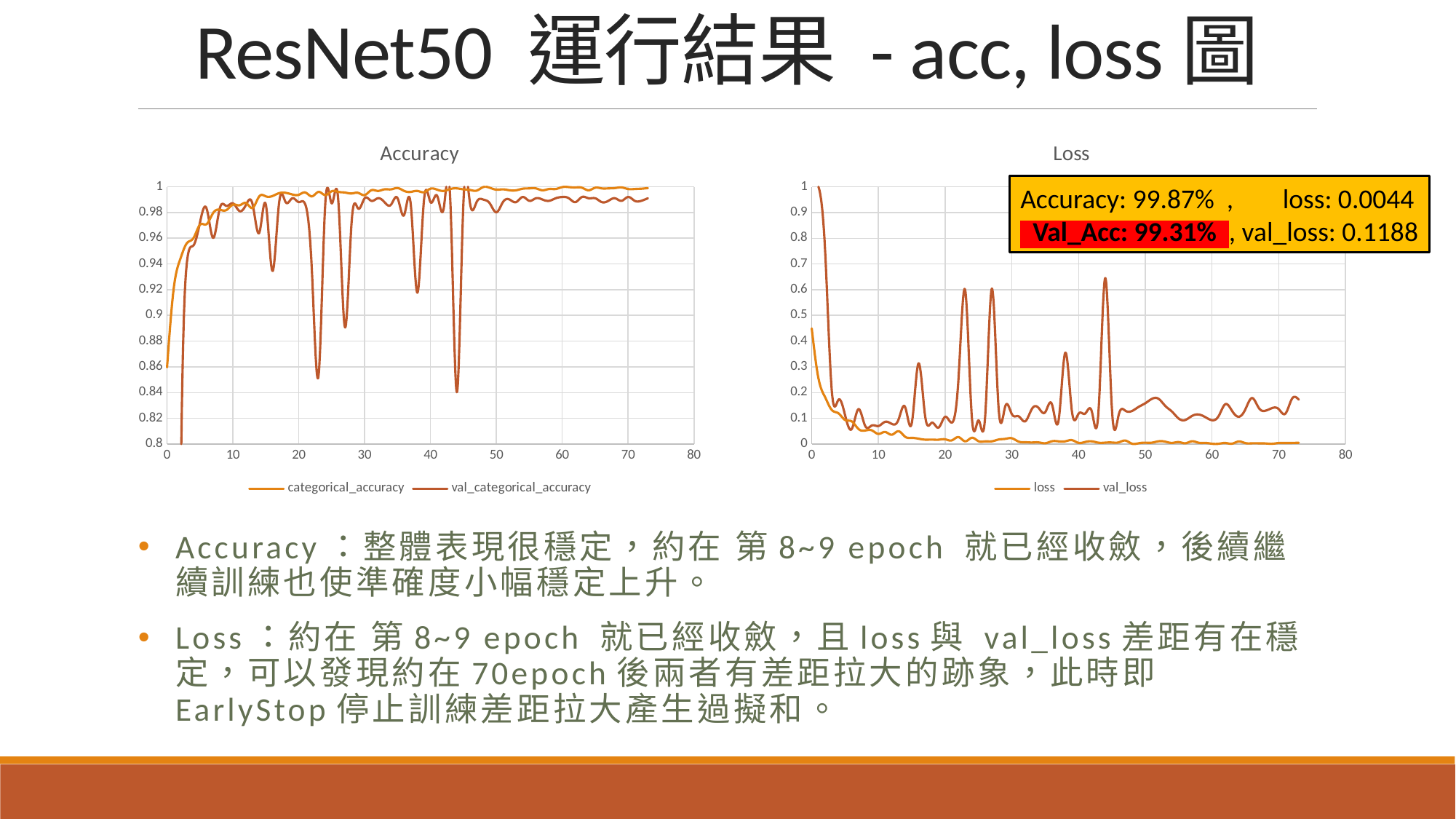

# ResNet50 運行結果 - acc, loss圖

### Chart: Loss

| Category | loss | val_loss |
|---|---|---|

### Chart: Accuracy

| Category | categorical_accuracy | val_categorical_accuracy |
|---|---|---|
Accuracy: 99.87%  ,        loss: 0.0044
  Val_Acc: 99.31%  , val_loss: 0.1188
Accuracy：整體表現很穩定，約在 第8~9 epoch 就已經收斂，後續繼續訓練也使準確度小幅穩定上升。
Loss：約在 第8~9 epoch 就已經收斂，且loss與 val_loss差距有在穩定，可以發現約在70epoch後兩者有差距拉大的跡象，此時即EarlyStop停止訓練差距拉大產生過擬和。